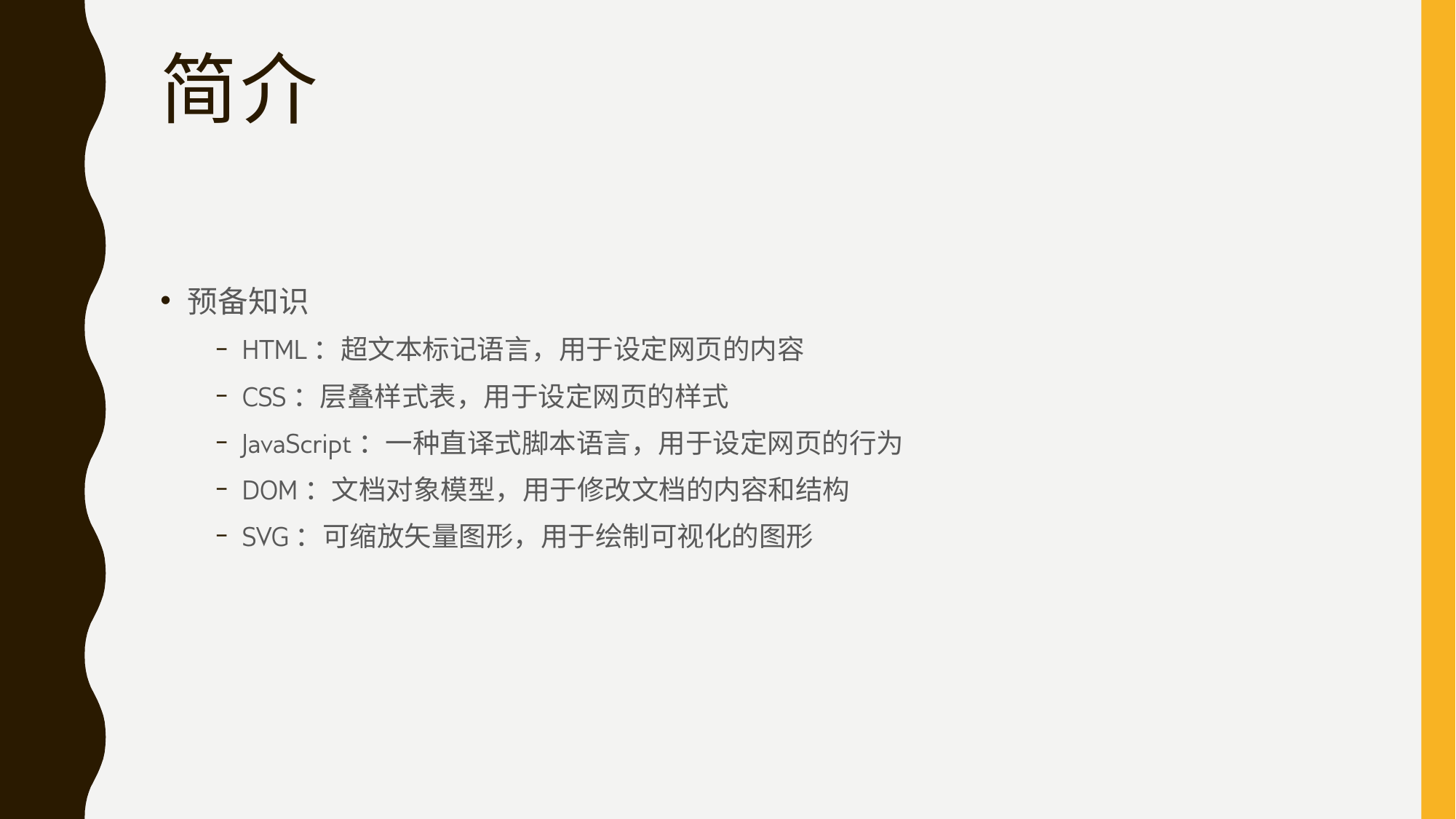

# 简介
预备知识
HTML：超文本标记语言，用于设定网页的内容
CSS：层叠样式表，用于设定网页的样式
JavaScript：一种直译式脚本语言，用于设定网页的行为
DOM：文档对象模型，用于修改文档的内容和结构
SVG：可缩放矢量图形，用于绘制可视化的图形